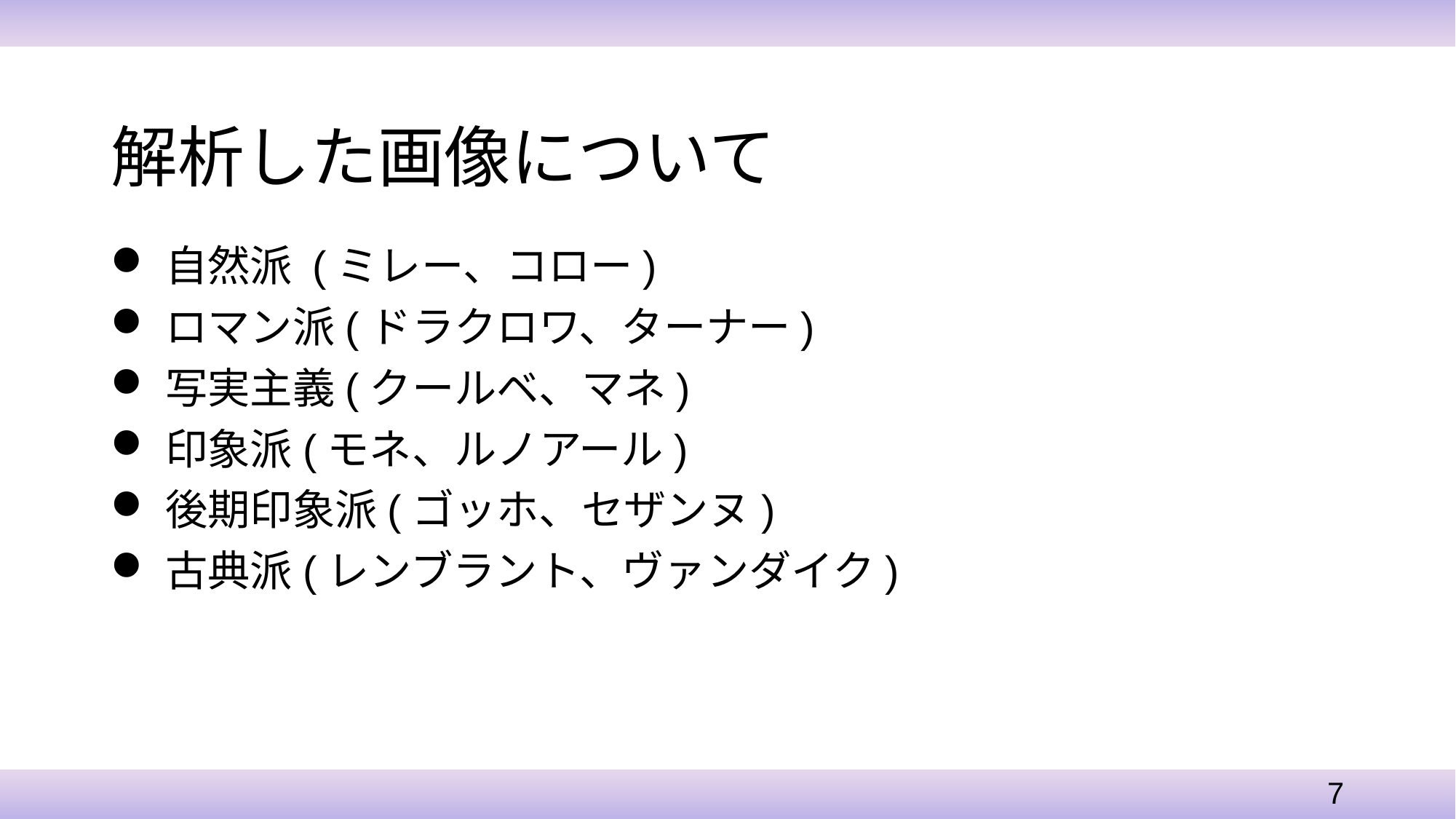

# 解析した画像について
自然派 (ミレー、コロー)
ロマン派(ドラクロワ、ターナー)
写実主義(クールベ、マネ)
印象派(モネ、ルノアール)
後期印象派(ゴッホ、セザンヌ)
古典派(レンブラント、ヴァンダイク)

7